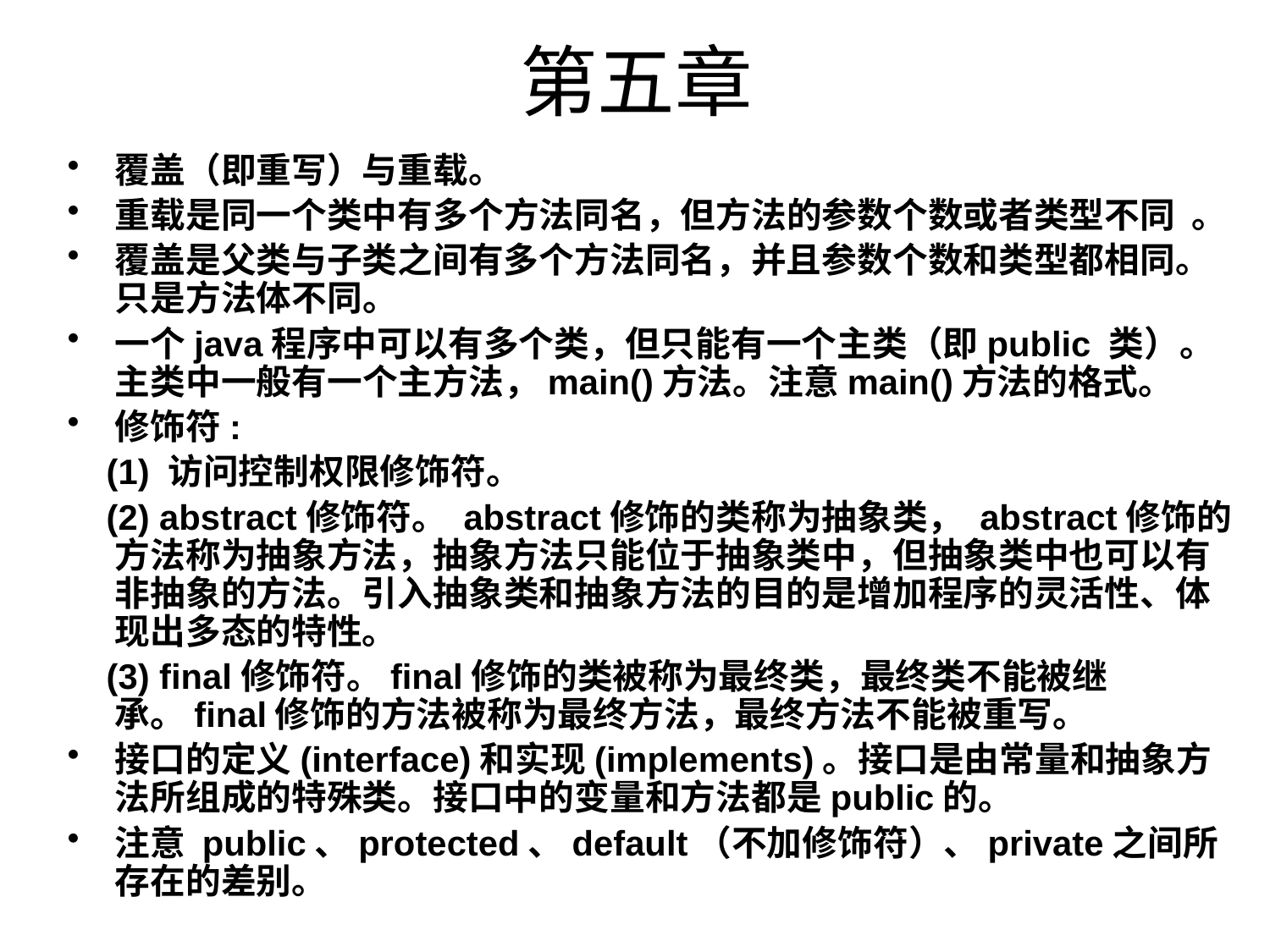

# 第五章
覆盖（即重写）与重载。
重载是同一个类中有多个方法同名，但方法的参数个数或者类型不同  。
覆盖是父类与子类之间有多个方法同名，并且参数个数和类型都相同。只是方法体不同。
一个java程序中可以有多个类，但只能有一个主类（即public 类）。主类中一般有一个主方法，main()方法。注意main()方法的格式。
修饰符:
    (1) 访问控制权限修饰符。
    (2) abstract修饰符。 abstract修饰的类称为抽象类， abstract修饰的方法称为抽象方法，抽象方法只能位于抽象类中，但抽象类中也可以有非抽象的方法。引入抽象类和抽象方法的目的是增加程序的灵活性、体现出多态的特性。
    (3) final修饰符。final修饰的类被称为最终类，最终类不能被继承。final修饰的方法被称为最终方法，最终方法不能被重写。
接口的定义(interface)和实现(implements)。接口是由常量和抽象方法所组成的特殊类。接口中的变量和方法都是public的。
注意 public、protected、default（不加修饰符）、private之间所存在的差别。